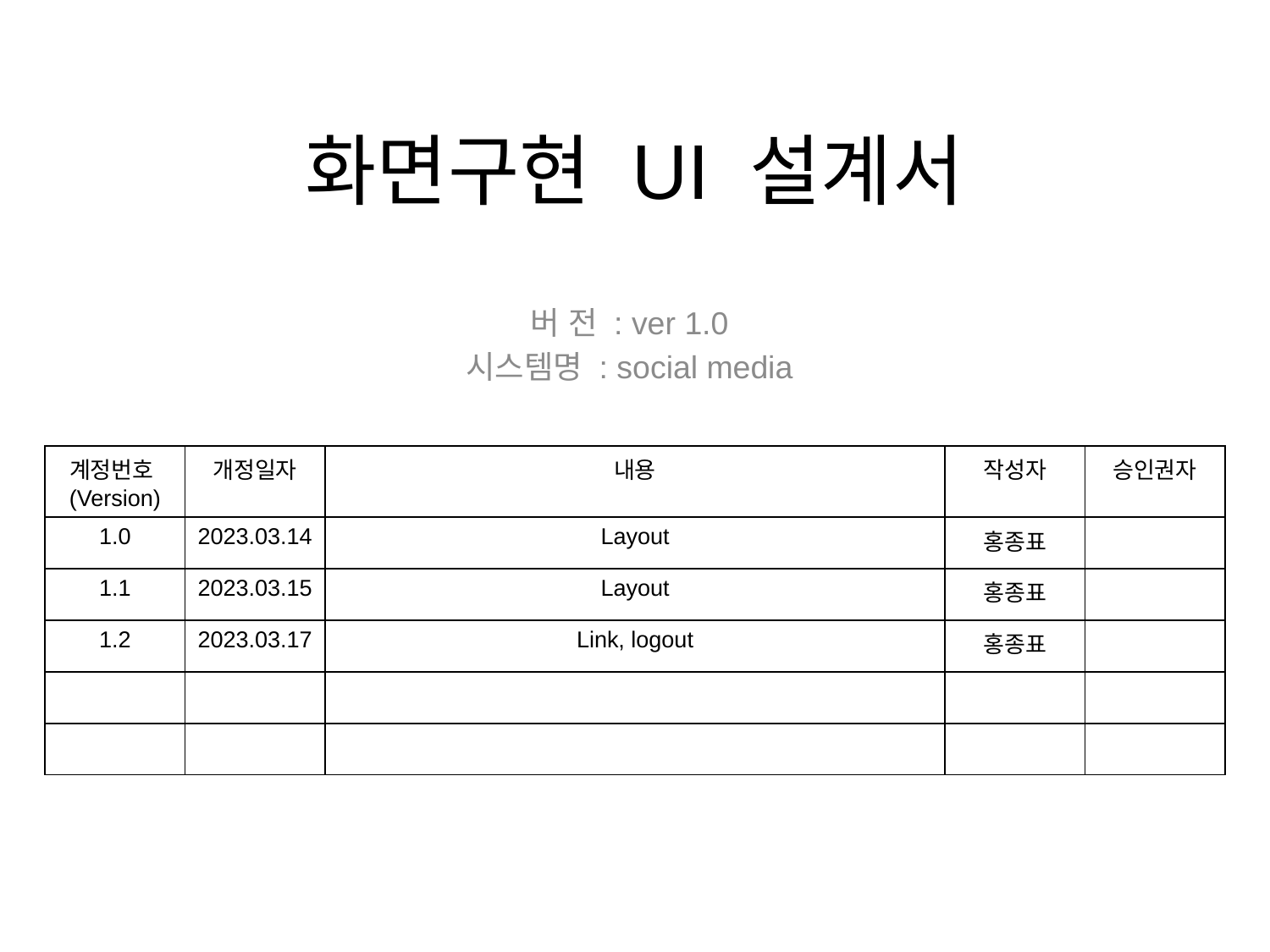

# 화면구현 UI 설계서
버 전 : ver 1.0
시스템명 : social media
| 계정번호(Version) | 개정일자 | 내용 | 작성자 | 승인권자 |
| --- | --- | --- | --- | --- |
| 1.0 | 2023.03.14 | Layout | 홍종표 |  |
| 1.1 | 2023.03.15 | Layout | 홍종표 |  |
| 1.2 | 2023.03.17 | Link, logout | 홍종표 |  |
|  |  |  |  |  |
|  |  |  |  |  |